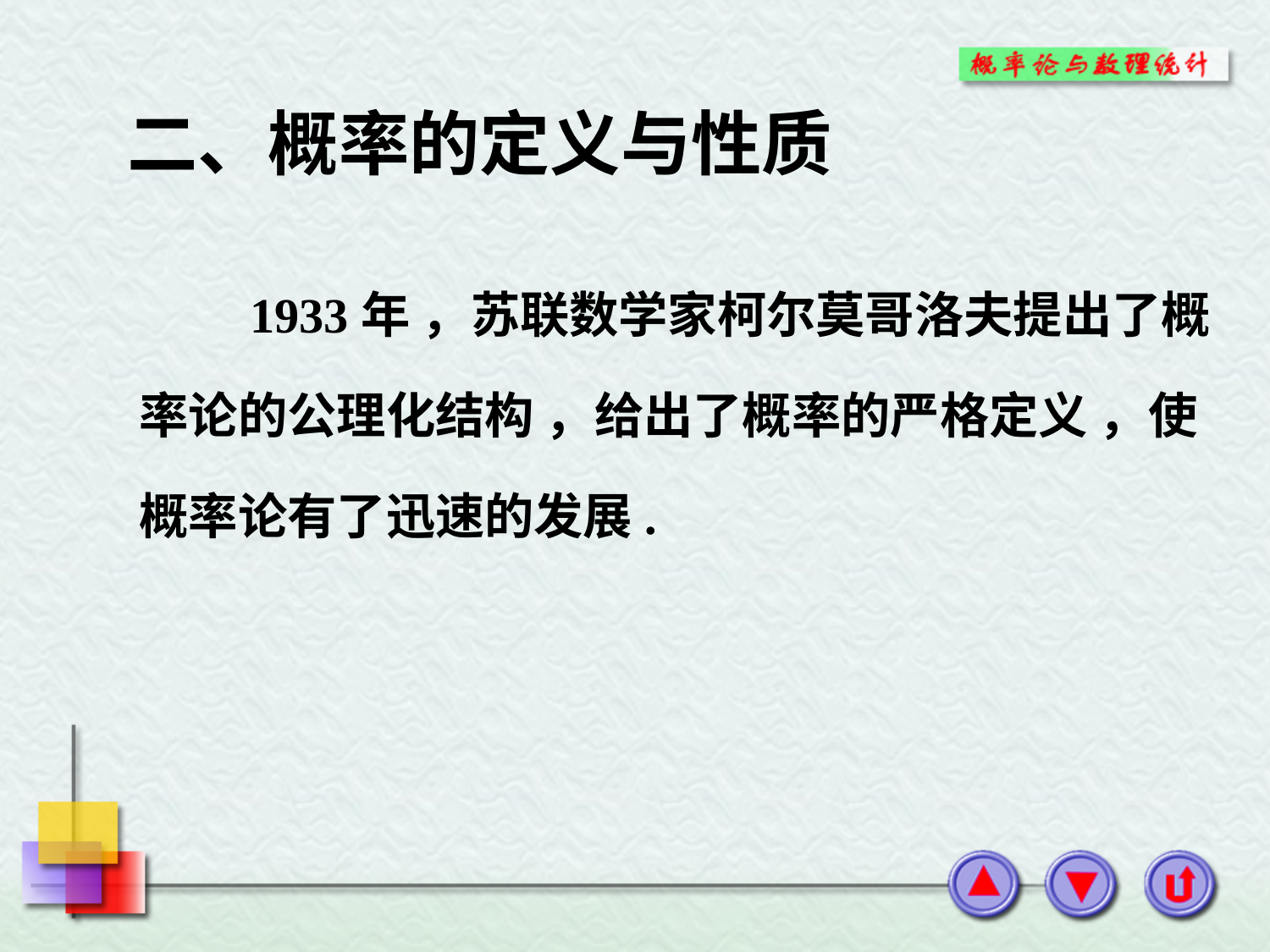

# 二、概率的定义与性质
         1933年 ，苏联数学家柯尔莫哥洛夫提出了概率论的公理化结构 ，给出了概率的严格定义 ，使概率论有了迅速的发展.